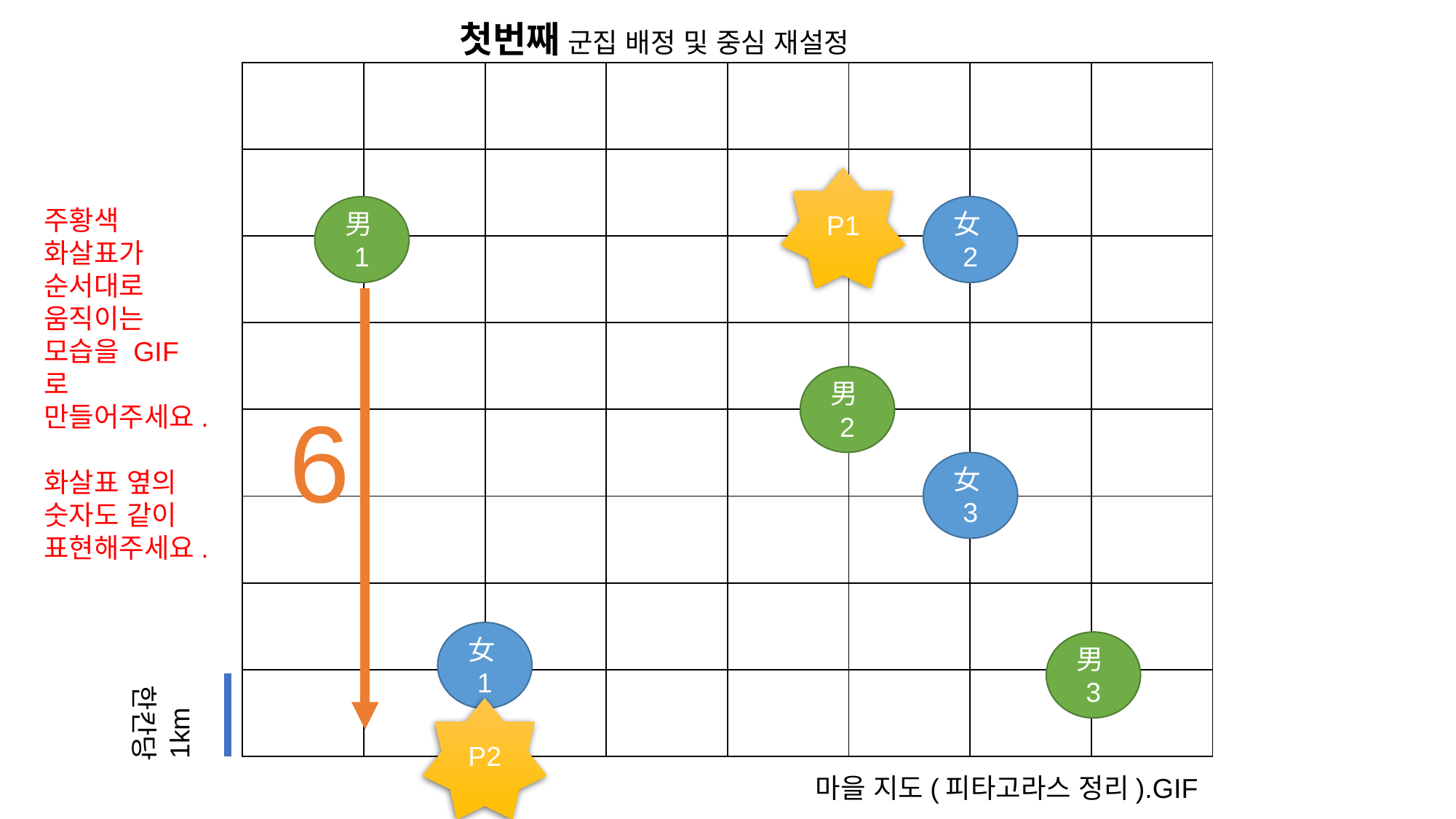

첫번째 군집 배정 및 중심 재설정
|  |  |  |  |  |  |  |  |
| --- | --- | --- | --- | --- | --- | --- | --- |
|  |  |  |  |  |  |  |  |
|  |  |  |  |  |  |  |  |
|  |  |  |  |  |  |  |  |
|  |  |  |  |  |  |  |  |
|  |  |  |  |  |  |  |  |
|  |  |  |  |  |  |  |  |
|  |  |  |  |  |  |  |  |
P1
女2
男1
주황색 화살표가 순서대로 움직이는 모습을 GIF 로 만들어주세요.

화살표 옆의 숫자도 같이 표현해주세요.
男2
6
女3
女1
男3
1km
한칸당
P2
마을 지도(피타고라스 정리).GIF